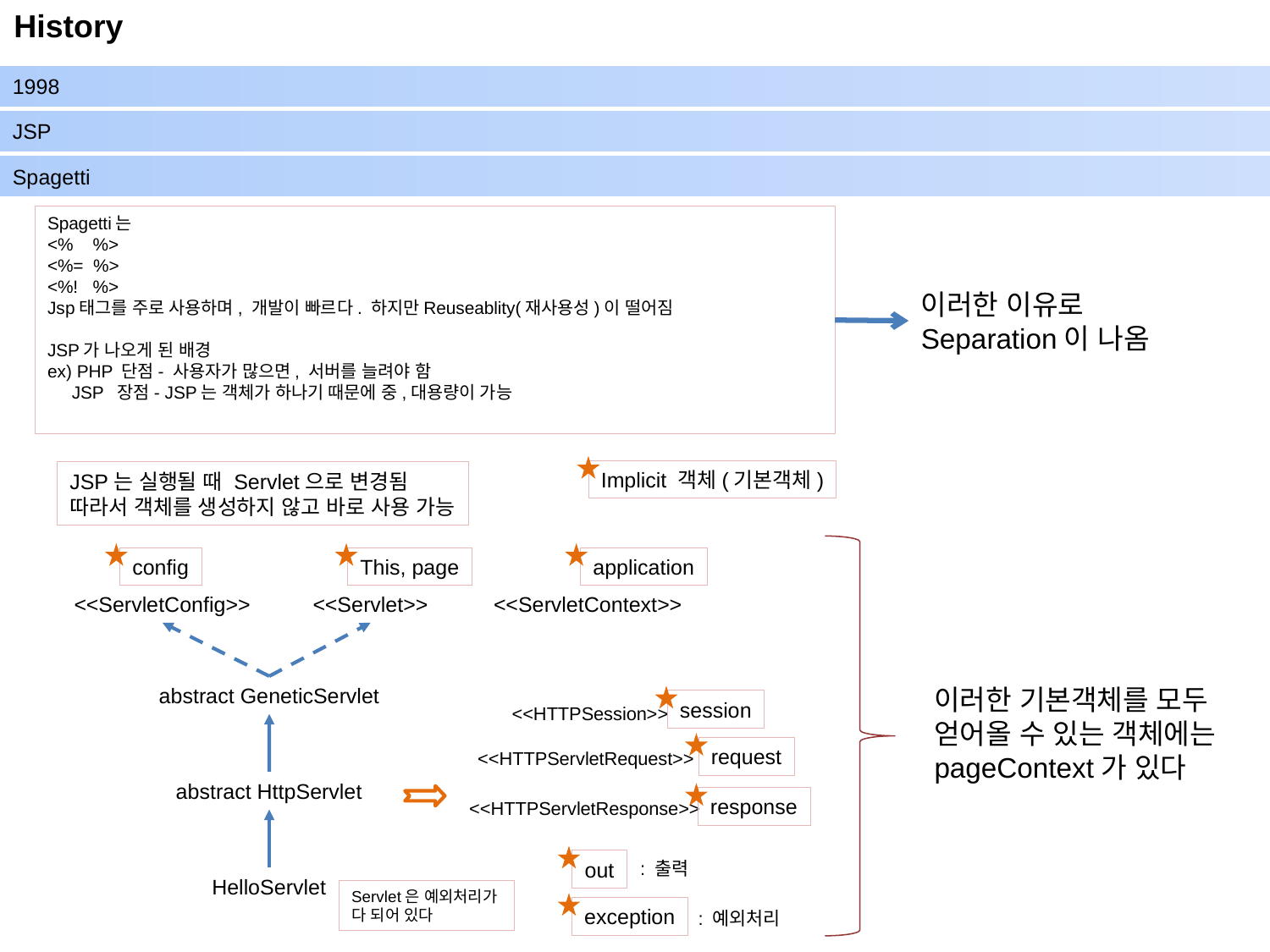

History
1998
JSP
Spagetti
Spagetti는
<%    %>
<%=  %>
<%!   %>
Jsp태그를 주로 사용하며, 개발이 빠르다. 하지만Reuseablity(재사용성)이 떨어짐

JSP가 나오게 된 배경
ex) PHP 단점- 사용자가 많으면, 서버를 늘려야 함
     JSP  장점- JSP는 객체가 하나기 때문에 중,대용량이 가능

이러한 이유로
Separation이 나옴

Implicit 객체(기본객체)
JSP는 실행될 때 Servlet으로 변경됨
따라서 객체를 생성하지 않고 바로 사용 가능

config

This, page

application
<<ServletConfig>>
<<Servlet>>
<<ServletContext>>
이러한 기본객체를 모두
얻어올 수 있는 객체에는
pageContext가 있다
abstract GeneticServlet

session
<<HTTPSession>>

request
<<HTTPServletRequest>>
abstract HttpServlet

response

<<HTTPServletResponse>>

out
: 출력
HelloServlet
Servlet은 예외처리가
다 되어 있다

exception
: 예외처리